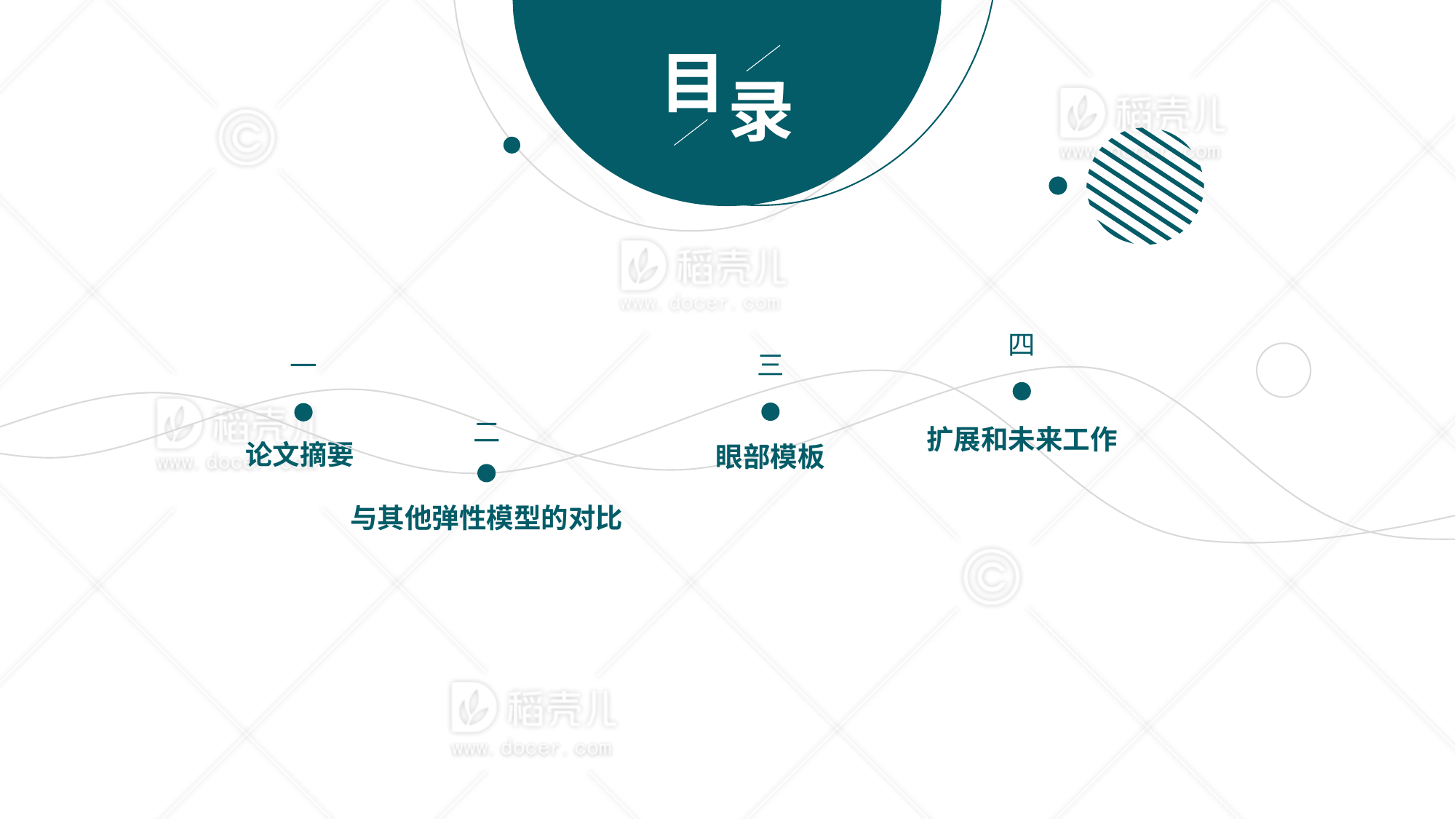

目
录

四
三

一

二
扩展和未来工作
论文摘要
眼部模板

与其他弹性模型的对比